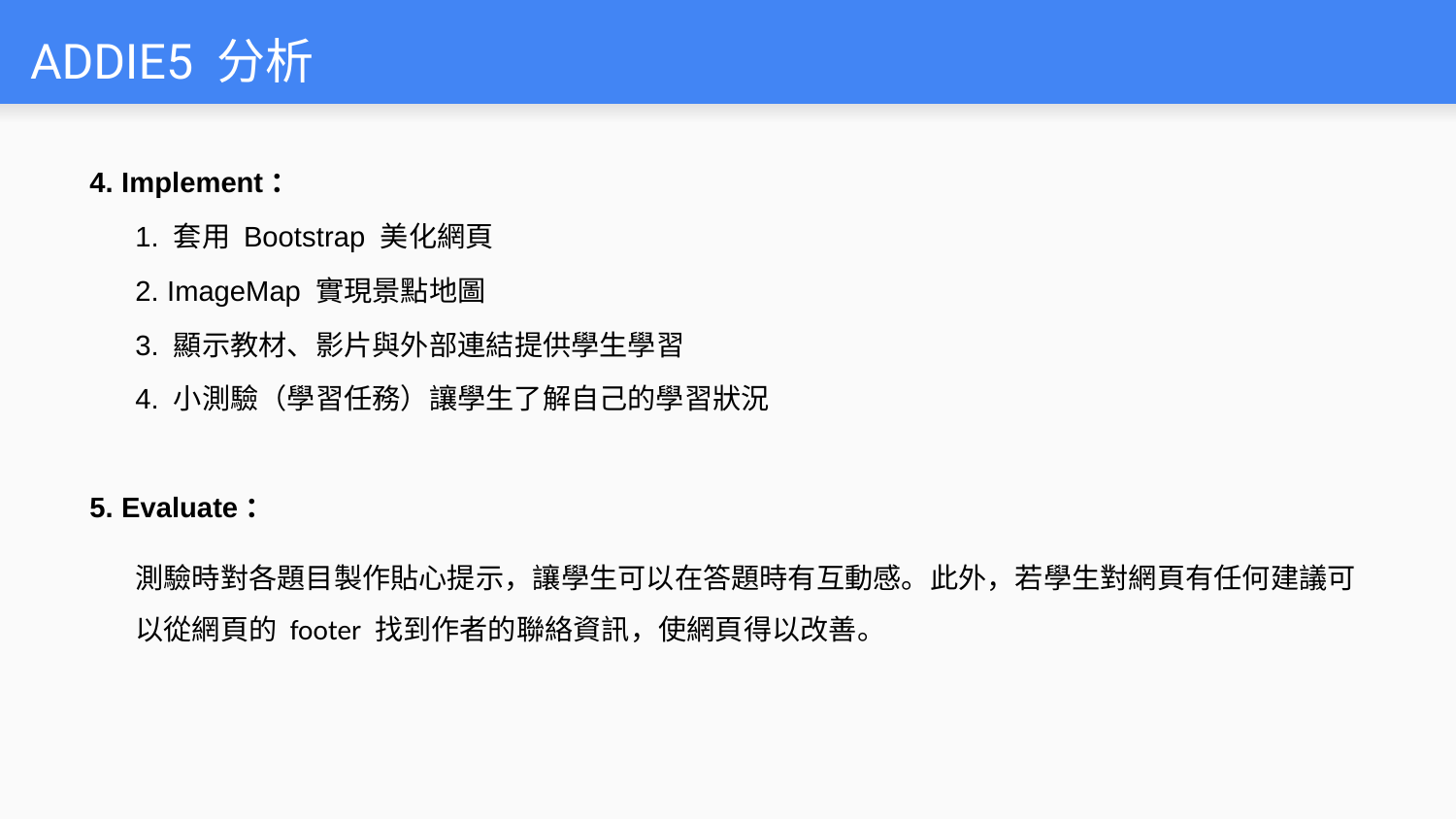

# ADDIE5 分析
4. Implement：
1. 套用 Bootstrap 美化網頁
2. ImageMap 實現景點地圖
3. 顯示教材、影片與外部連結提供學生學習
4. 小測驗（學習任務）讓學生了解自己的學習狀況

5. Evaluate：
測驗時對各題目製作貼心提示，讓學生可以在答題時有互動感。此外，若學生對網頁有任何建議可以從網頁的 footer 找到作者的聯絡資訊，使網頁得以改善。